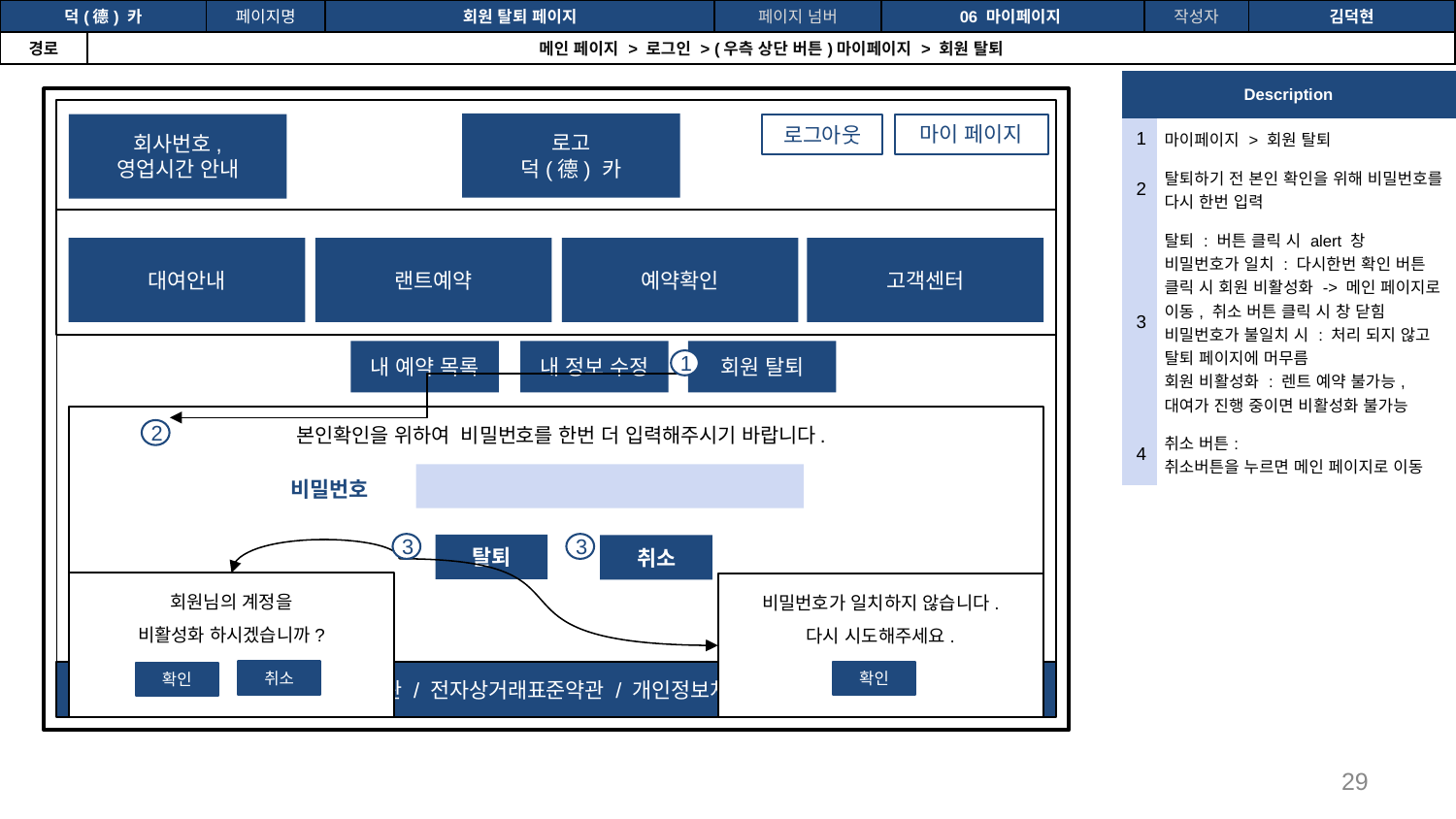

| 덕(德) 카 |  | 페이지명 | 회원 탈퇴 페이지 | 페이지 넘버 | 06 마이페이지 | 작성자 | 김덕현 |
| --- | --- | --- | --- | --- | --- | --- | --- |
| 경로 | 메인 페이지 > 로그인 > (우측 상단 버튼)마이페이지 > 회원 탈퇴 |  |  |  |  |  |  |
공간(오피스) 대여 시스템
| Description |  |
| --- | --- |
| 1 | 마이페이지 > 회원 탈퇴 |
| 2 | 탈퇴하기 전 본인 확인을 위해 비밀번호를 다시 한번 입력 |
| 3 | 탈퇴 : 버튼 클릭 시 alert 창 비밀번호가 일치 : 다시한번 확인 버튼 클릭 시 회원 비활성화 -> 메인 페이지로 이동, 취소 버튼 클릭 시 창 닫힘 비밀번호가 불일치 시 : 처리 되지 않고 탈퇴 페이지에 머무름 회원 비활성화 : 렌트 예약 불가능, 대여가 진행 중이면 비활성화 불가능 |
| 4 | 취소 버튼: 취소버튼을 누르면 메인 페이지로 이동 |

로고
덕(德) 카
회사번호,
영업시간 안내
마이 페이지
로그아웃

대여안내
랜트예약
예약확인
고객센터
내 예약 목록
내 정보 수정
회원 탈퇴
1

본인확인을 위하여  비밀번호를 한번 더 입력해주시기 바랍니다.
2

비밀번호
3
3
탈퇴
취소
회원님의 계정을
비활성화 하시겠습니까?
취소
확인
비밀번호가 일치하지 않습니다.
다시 시도해주세요.
확인
회사소개 / 대여표준약관 / 전자상거래표준약관 / 개인정보처리방침 / 고객상담센터
29